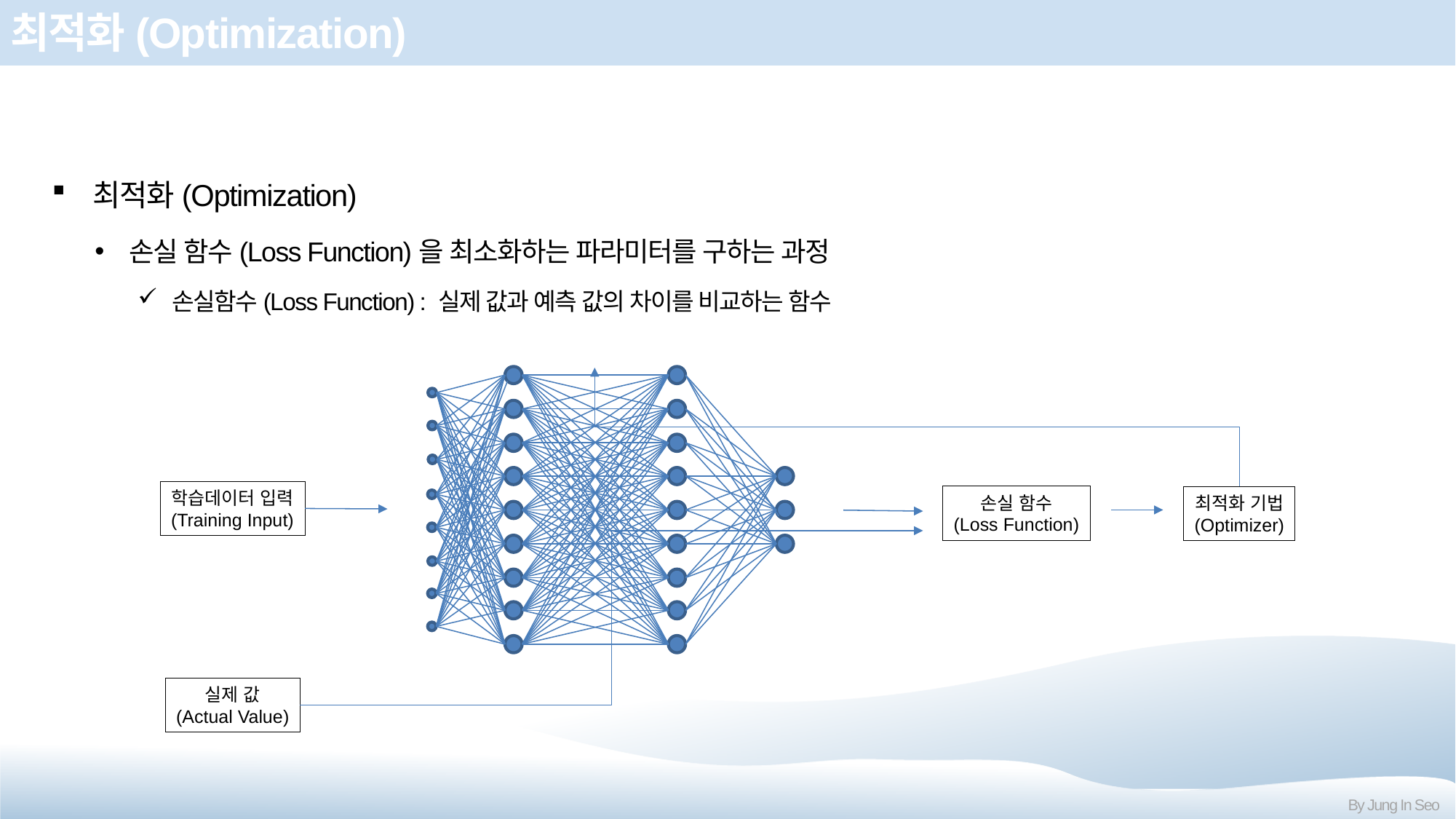

# 최적화(Optimization)
최적화(Optimization)
손실 함수(Loss Function)을 최소화하는 파라미터를 구하는 과정
손실함수(Loss Function) : 실제 값과 예측 값의 차이를 비교하는 함수

학습데이터 입력
(Training Input)
손실 함수
(Loss Function)
최적화 기법
(Optimizer)
실제 값
(Actual Value)